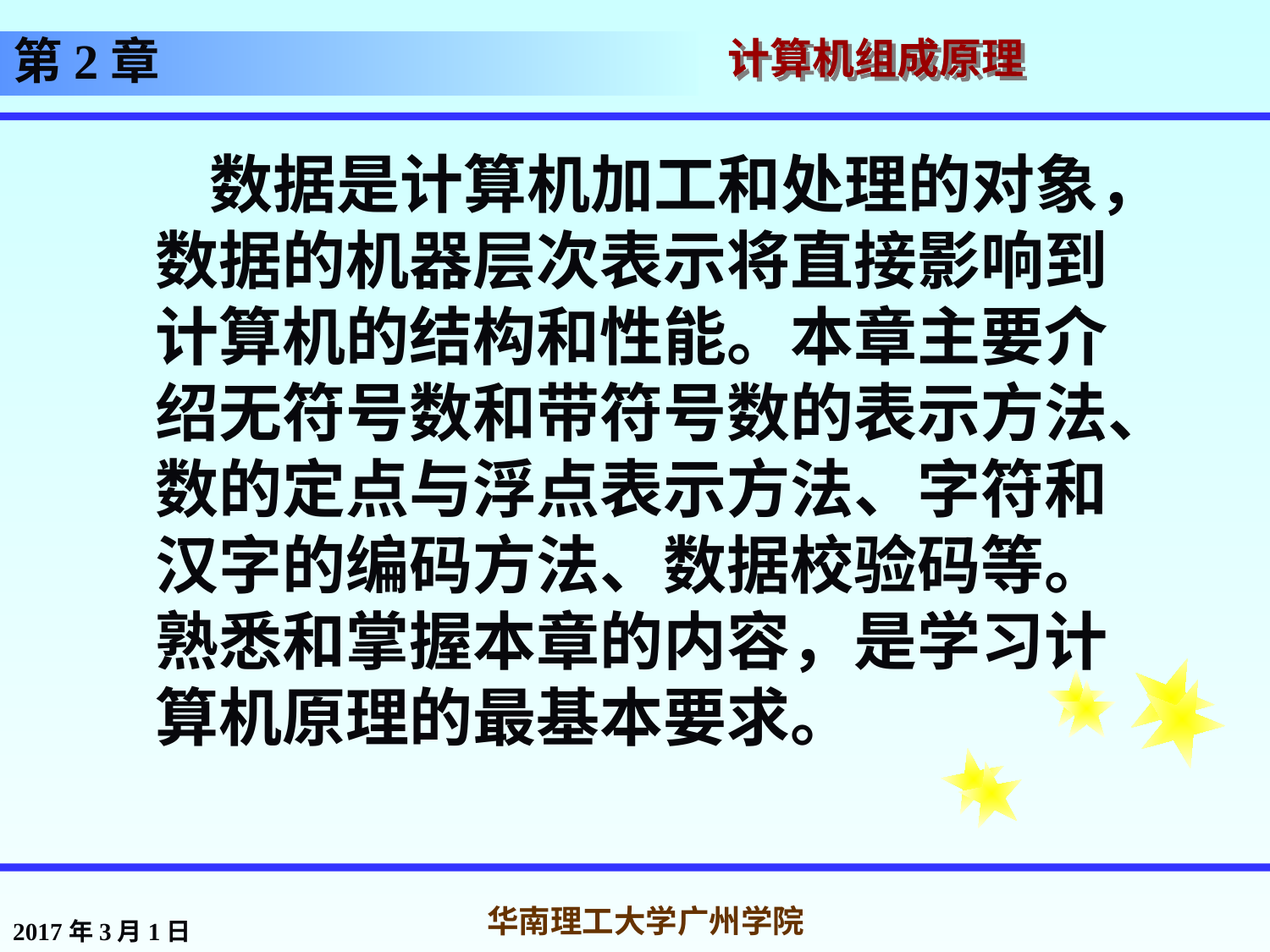

第2章
      数据是计算机加工和处理的对象，数据的机器层次表示将直接影响到计算机的结构和性能。本章主要介绍无符号数和带符号数的表示方法、数的定点与浮点表示方法、字符和汉字的编码方法、数据校验码等。熟悉和掌握本章的内容，是学习计算机原理的最基本要求。
2017年3月1日
华南理工大学广州学院